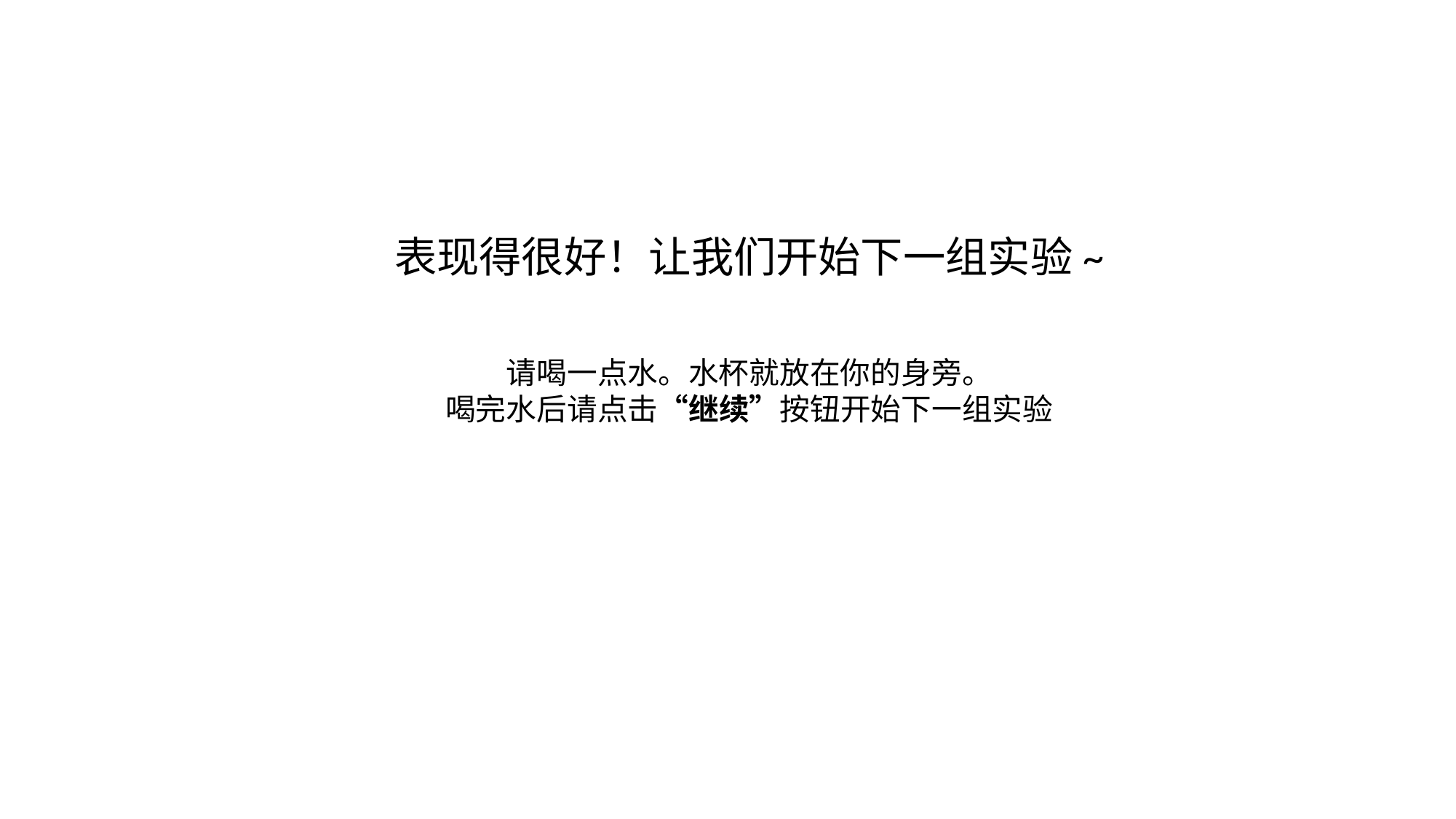

表现得很好！让我们开始下一组实验~

请喝一点水。水杯就放在你的身旁。
喝完水后请点击“继续”按钮开始下一组实验